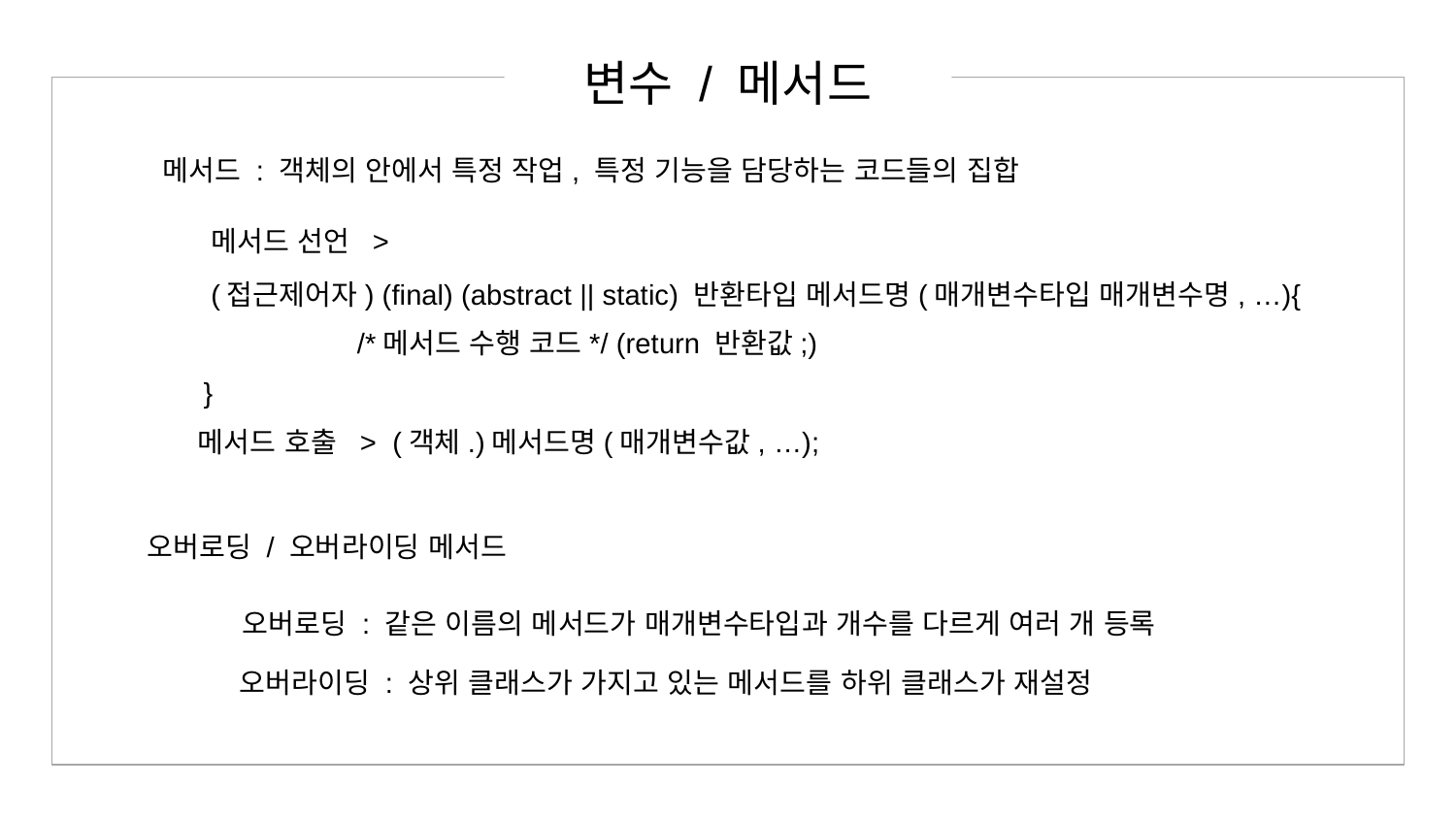

변수 / 메서드

메서드 : 객체의 안에서 특정 작업, 특정 기능을 담당하는 코드들의 집합
메서드 선언  >
(접근제어자) (final) (abstract || static) 반환타입 메서드명(매개변수타입 매개변수명, …){
	/*메서드 수행 코드*/ (return 반환값;)
}
메서드 호출  >  (객체.)메서드명(매개변수값, …);
오버로딩 / 오버라이딩 메서드
오버로딩 : 같은 이름의 메서드가 매개변수타입과 개수를 다르게 여러 개 등록
오버라이딩 : 상위 클래스가 가지고 있는 메서드를 하위 클래스가 재설정